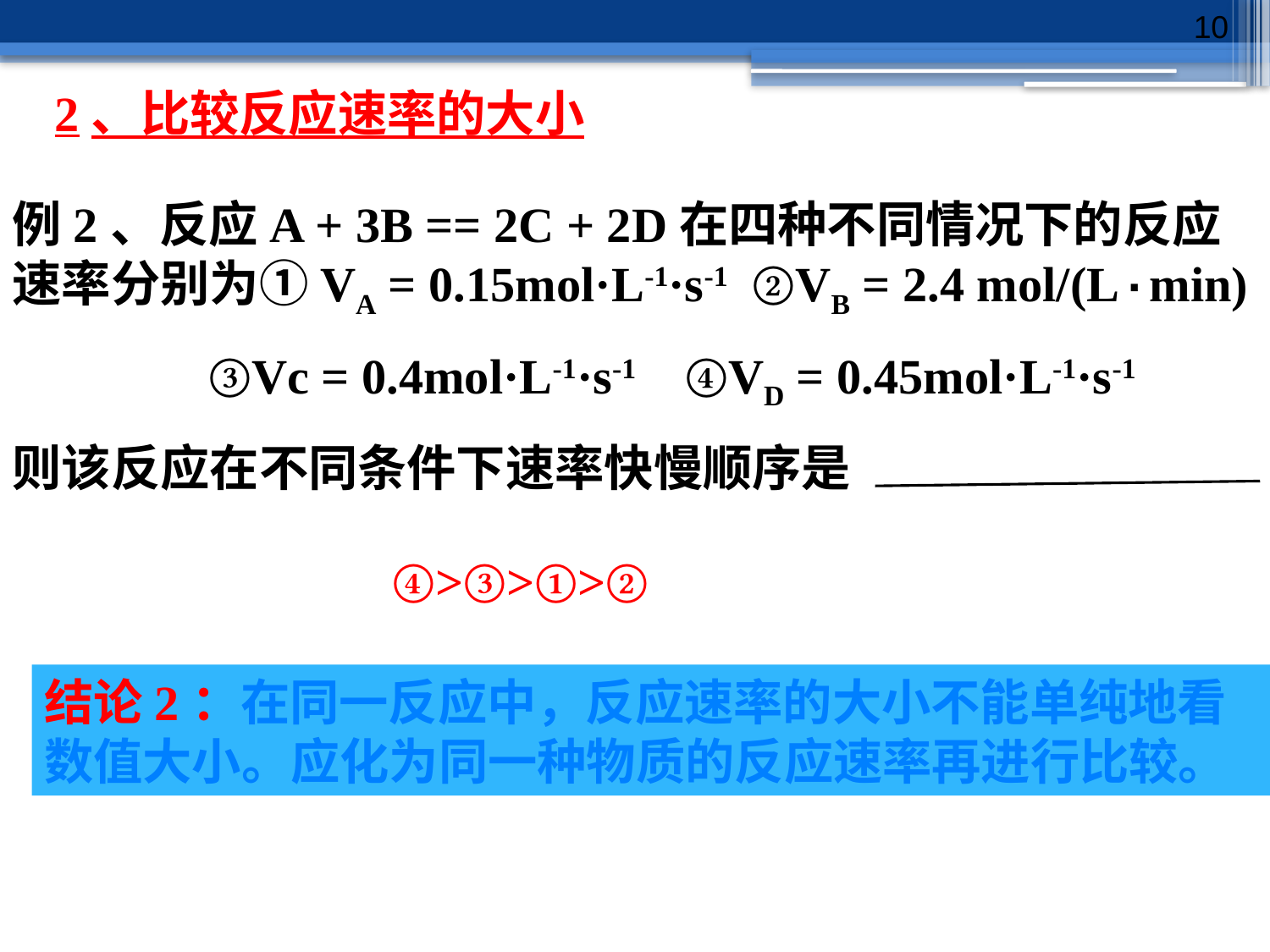

10
2、比较反应速率的大小
例2、反应A + 3B == 2C + 2D在四种不同情况下的反应速率分别为①VA = 0.15mol·L-1·s-1  ②VB = 2.4 mol/(L·min)
                ③Vc = 0.4mol·L-1·s-1    ④VD = 0.45mol·L-1·s-1
则该反应在不同条件下速率快慢顺序是

④>③>①>②
结论2：在同一反应中，反应速率的大小不能单纯地看数值大小。应化为同一种物质的反应速率再进行比较。